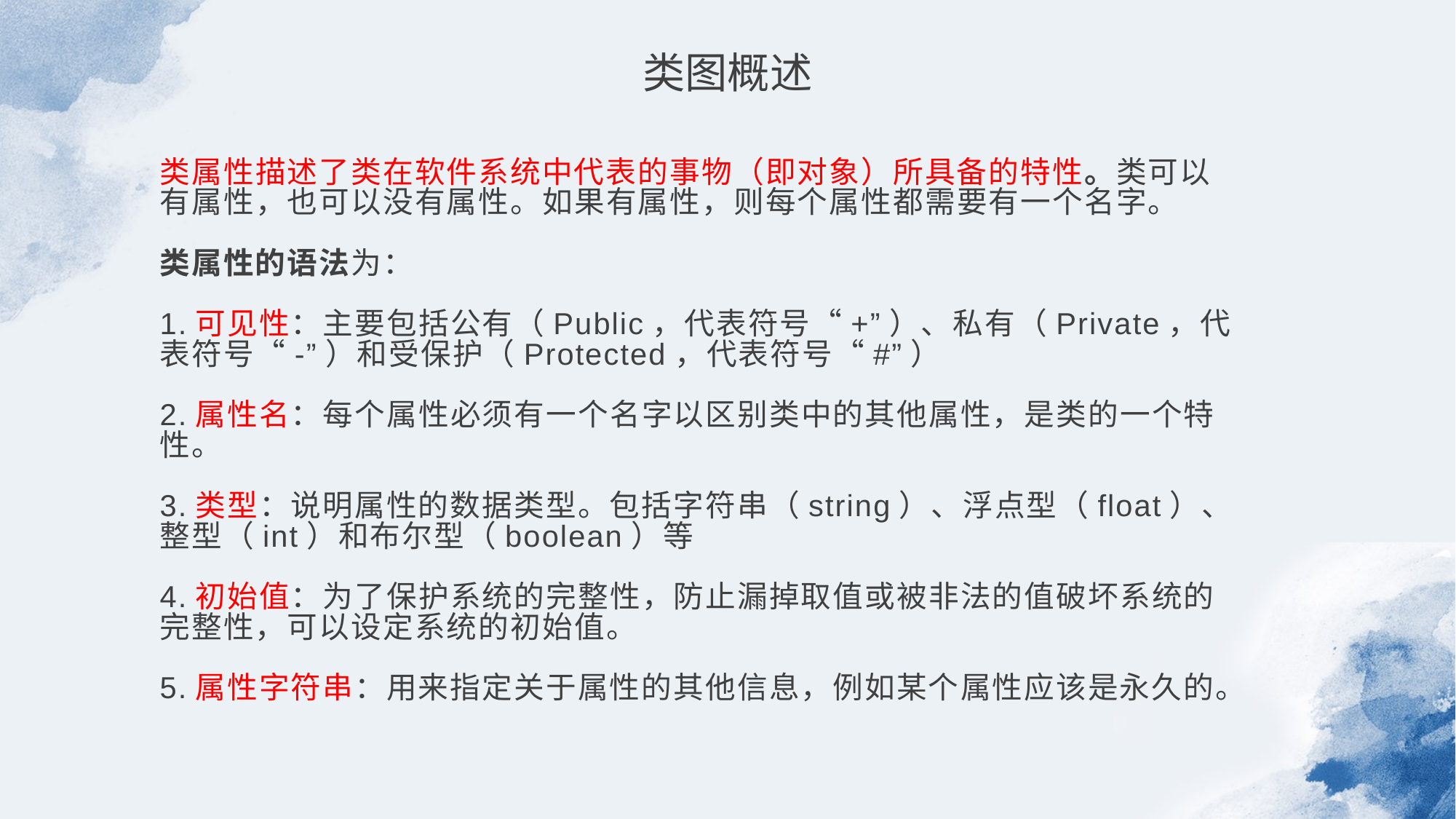

类图概述
类属性描述了类在软件系统中代表的事物（即对象）所具备的特性。类可以有属性，也可以没有属性。如果有属性，则每个属性都需要有一个名字。

类属性的语法为：

1.可见性：主要包括公有（Public，代表符号“+”）、私有（Private，代表符号“-”）和受保护（Protected，代表符号“#”）

2.属性名：每个属性必须有一个名字以区别类中的其他属性，是类的一个特性。

3.类型：说明属性的数据类型。包括字符串（string）、浮点型（float）、整型（int）和布尔型（boolean）等

4.初始值：为了保护系统的完整性，防止漏掉取值或被非法的值破坏系统的完整性，可以设定系统的初始值。

5.属性字符串：用来指定关于属性的其他信息，例如某个属性应该是永久的。